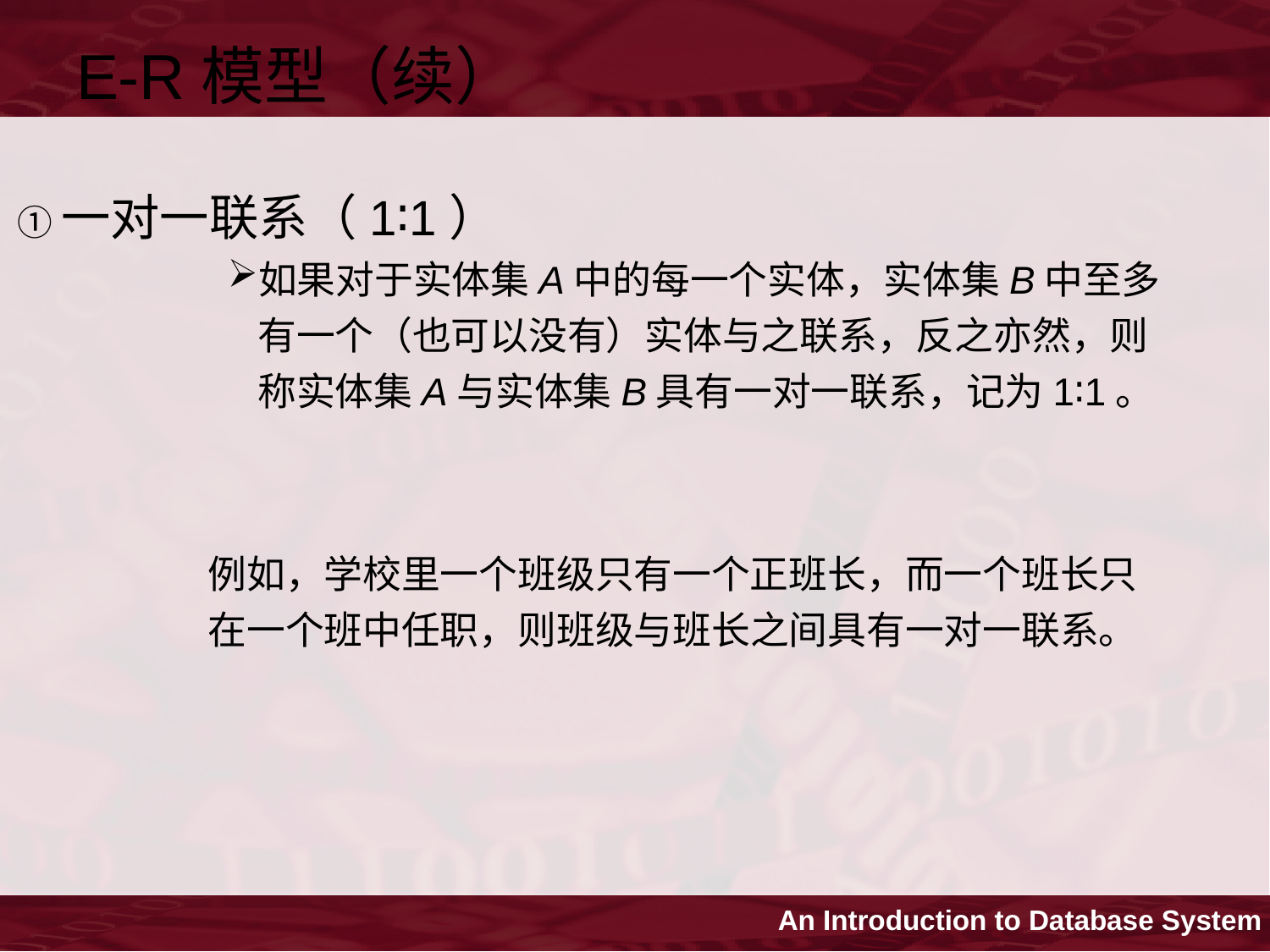

E-R模型（续）
①一对一联系（1∶1）
如果对于实体集A中的每一个实体，实体集B中至多有一个（也可以没有）实体与之联系，反之亦然，则称实体集A与实体集B具有一对一联系，记为1∶1。

例如，学校里一个班级只有一个正班长，而一个班长只在一个班中任职，则班级与班长之间具有一对一联系。